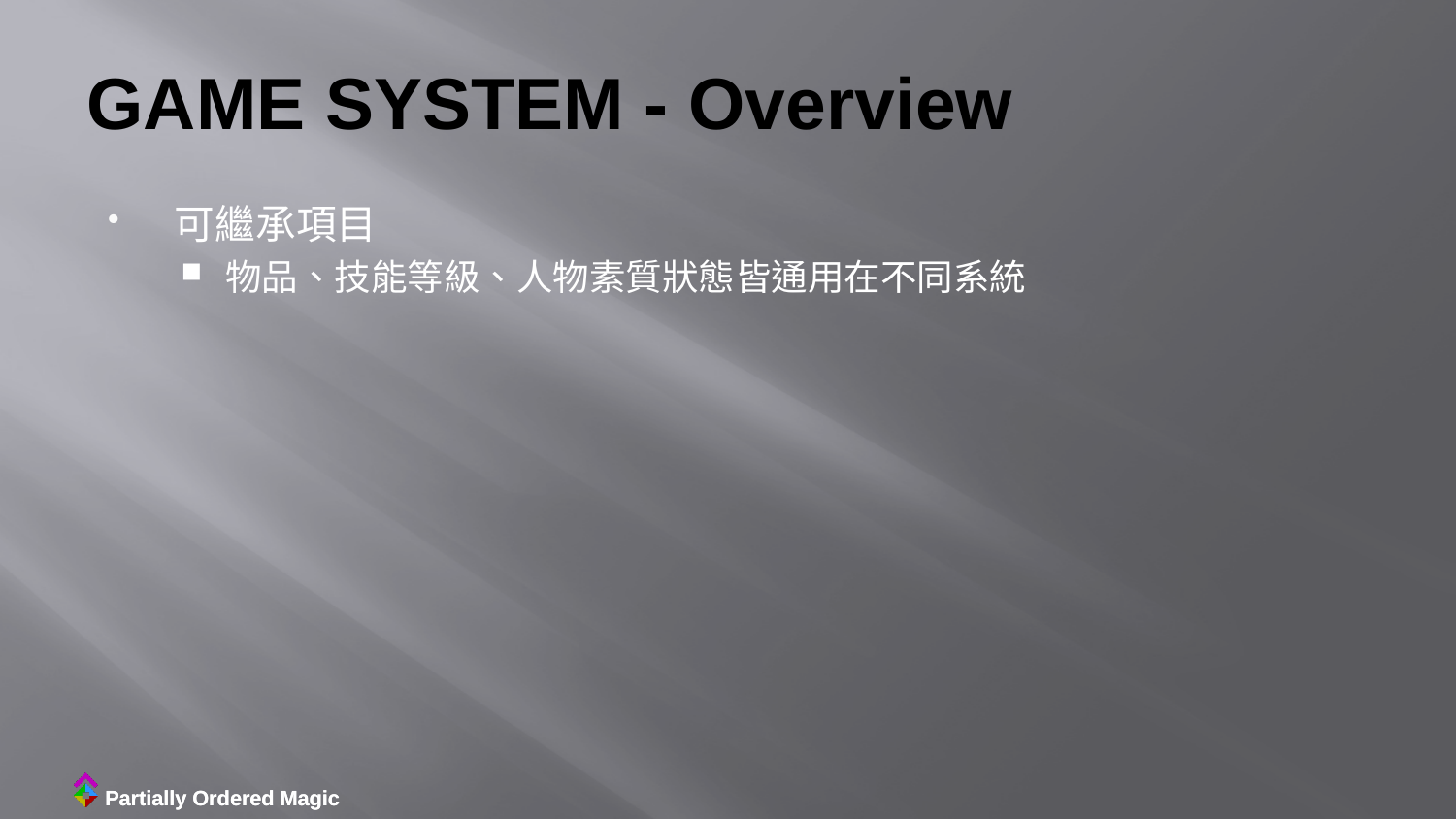

# GAME SYSTEM - Overview
可繼承項目
物品、技能等級、人物素質狀態皆通用在不同系統